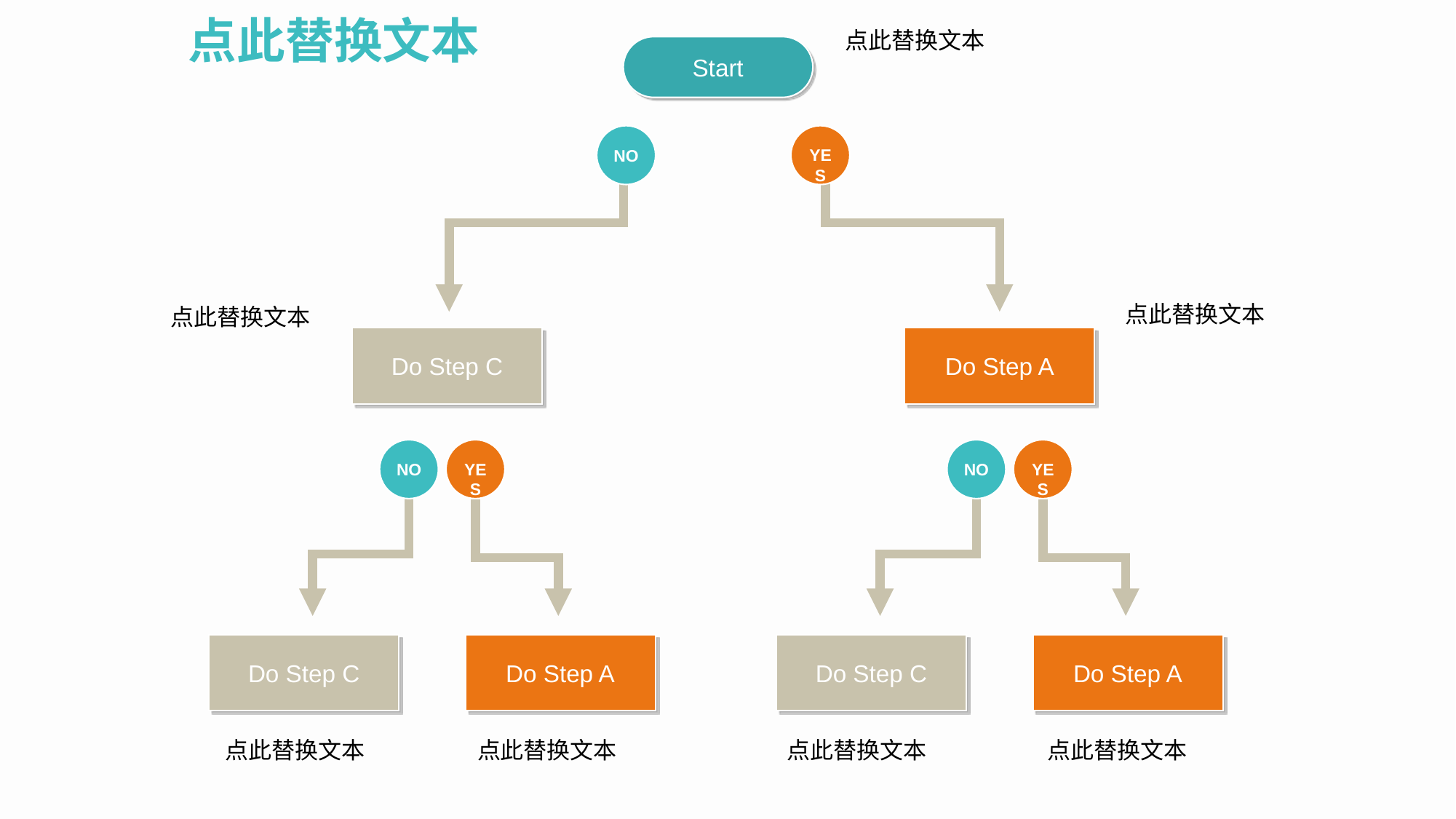

点此替换文本
点此替换文本
Start

NO

YES
点此替换文本
点此替换文本
Do Step C
Do Step A
Do Step A

YES

NO
Do Step C

Do Step A

YES

NO
Do Step C

点此替换文本
点此替换文本
点此替换文本
点此替换文本